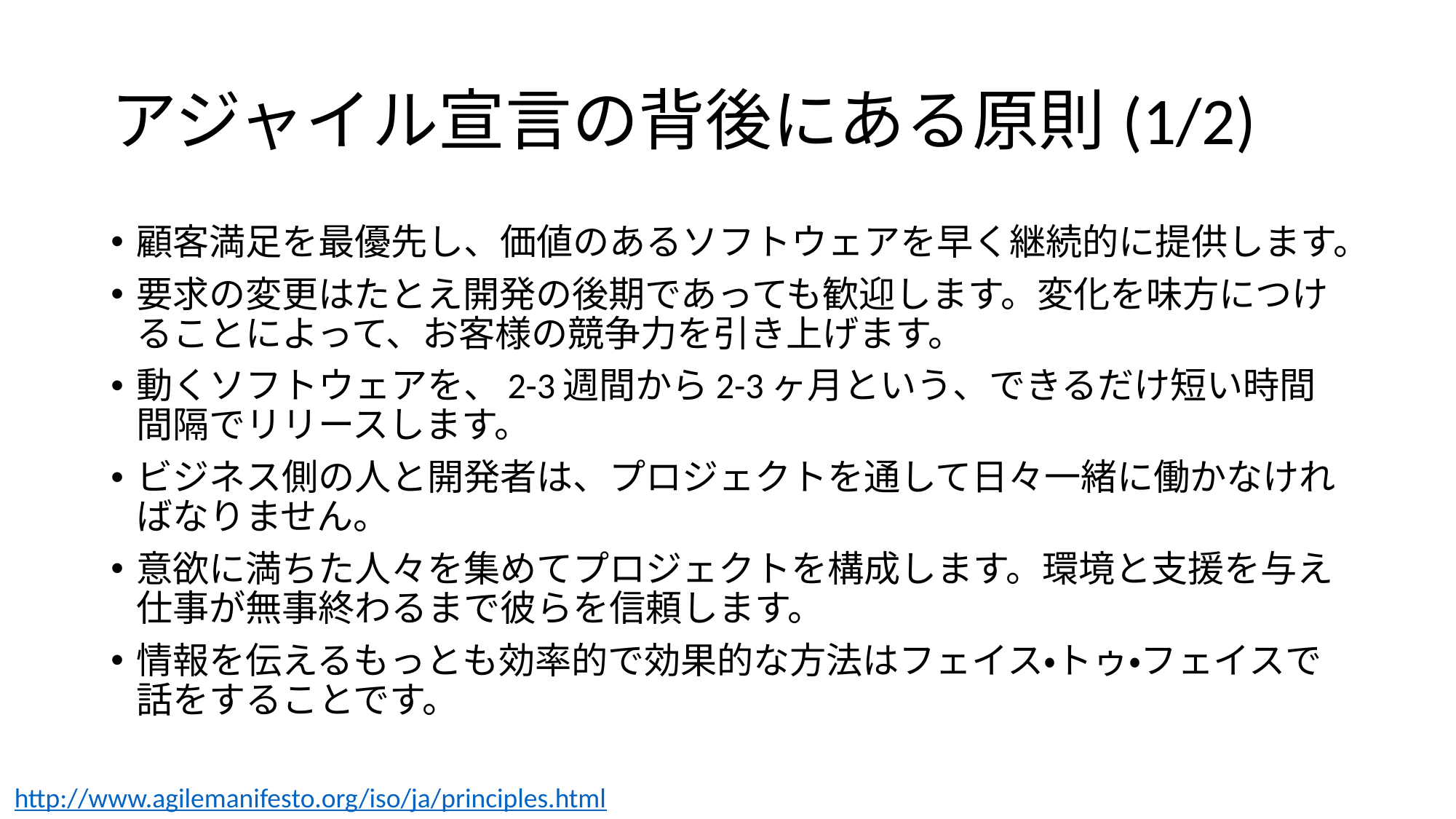

# アジャイル宣言の背後にある原則(1/2)
顧客満足を最優先し、価値のあるソフトウェアを早く継続的に提供します。
要求の変更はたとえ開発の後期であっても歓迎します。変化を味方につけることによって、お客様の競争力を引き上げます。
動くソフトウェアを、2-3週間から2-3ヶ月という、できるだけ短い時間間隔でリリースします。
ビジネス側の人と開発者は、プロジェクトを通して日々一緒に働かなければなりません。
意欲に満ちた人々を集めてプロジェクトを構成します。環境と支援を与え仕事が無事終わるまで彼らを信頼します。
情報を伝えるもっとも効率的で効果的な方法はフェイス・トゥ・フェイスで話をすることです。

http://www.agilemanifesto.org/iso/ja/principles.html